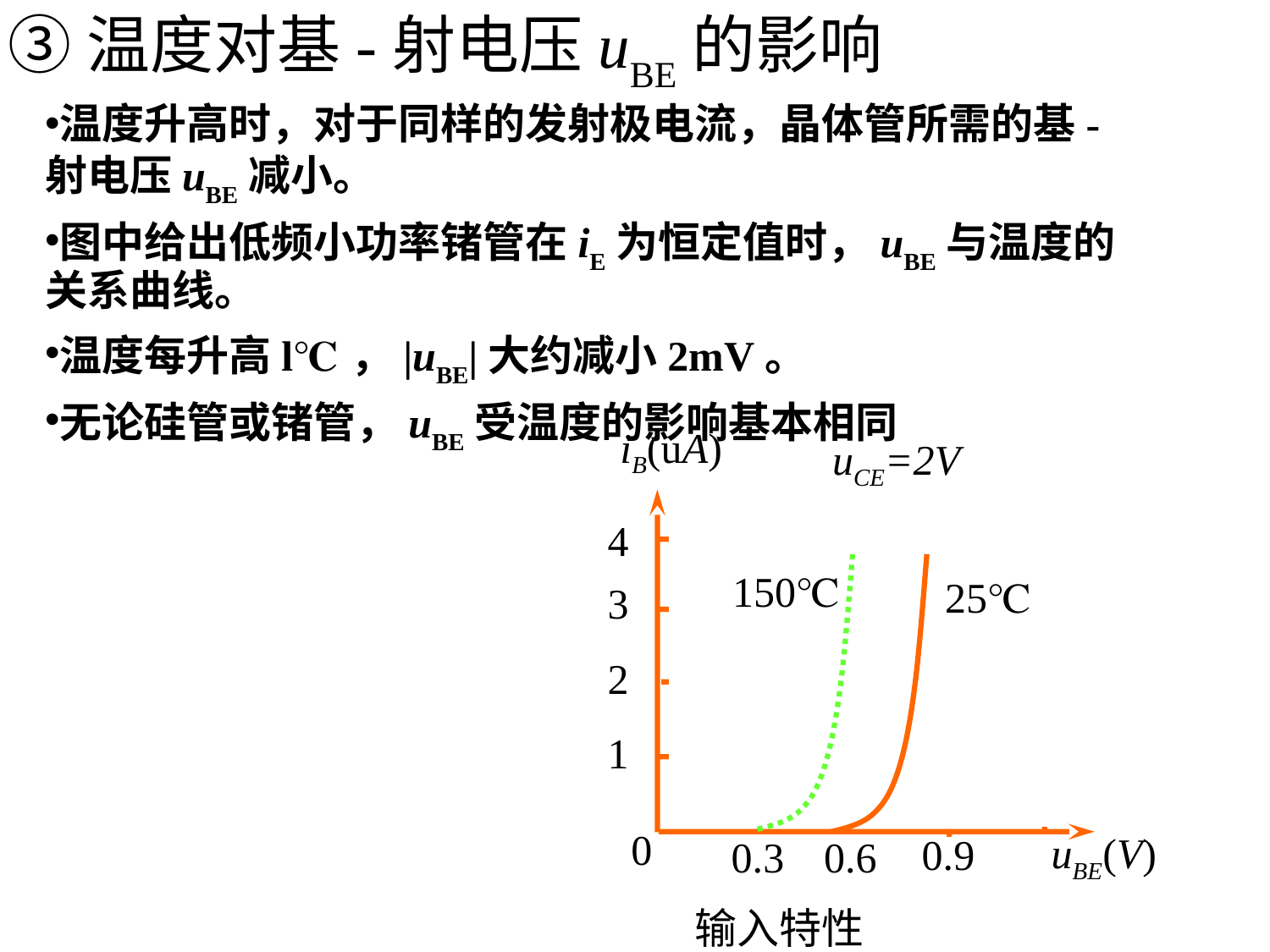

③温度对基-射电压uBE的影响
温度升高时，对于同样的发射极电流，晶体管所需的基-射电压uBE减小。
图中给出低频小功率锗管在iE为恒定值时，uBE与温度的关系曲线。
温度每升高l℃，|uBE|大约减小2mV。
无论硅管或锗管，uBE受温度的影响基本相同

iB(uA)
uCE=2V

4

150℃
25℃
3

2

1

0
uBE(V)
0.9
0.3
0.6

输入特性